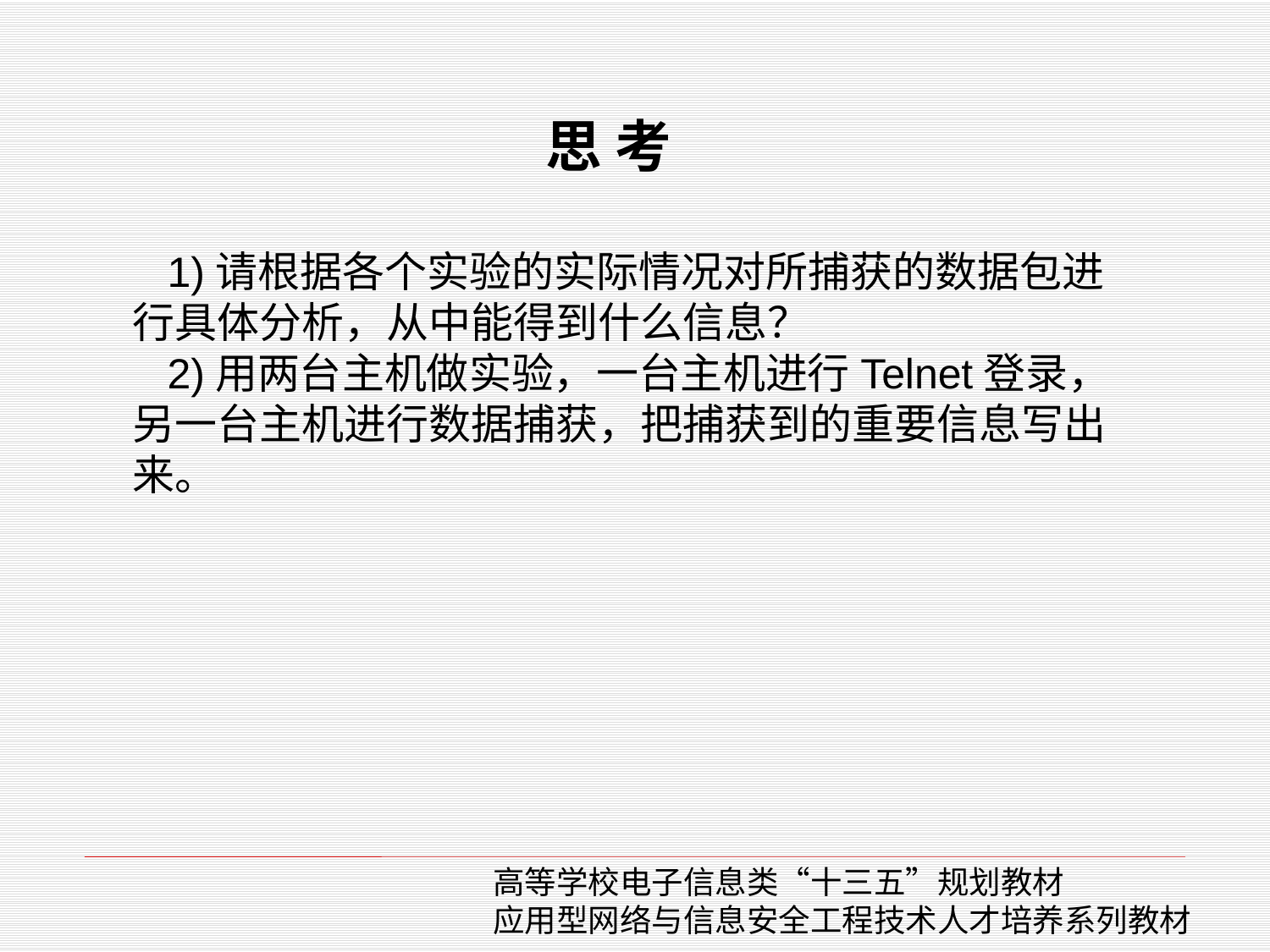

思 考
1)请根据各个实验的实际情况对所捕获的数据包进行具体分析，从中能得到什么信息？
2)用两台主机做实验，一台主机进行Telnet登录，另一台主机进行数据捕获，把捕获到的重要信息写出来。
高等学校电子信息类“十三五”规划教材
应用型网络与信息安全工程技术人才培养系列教材